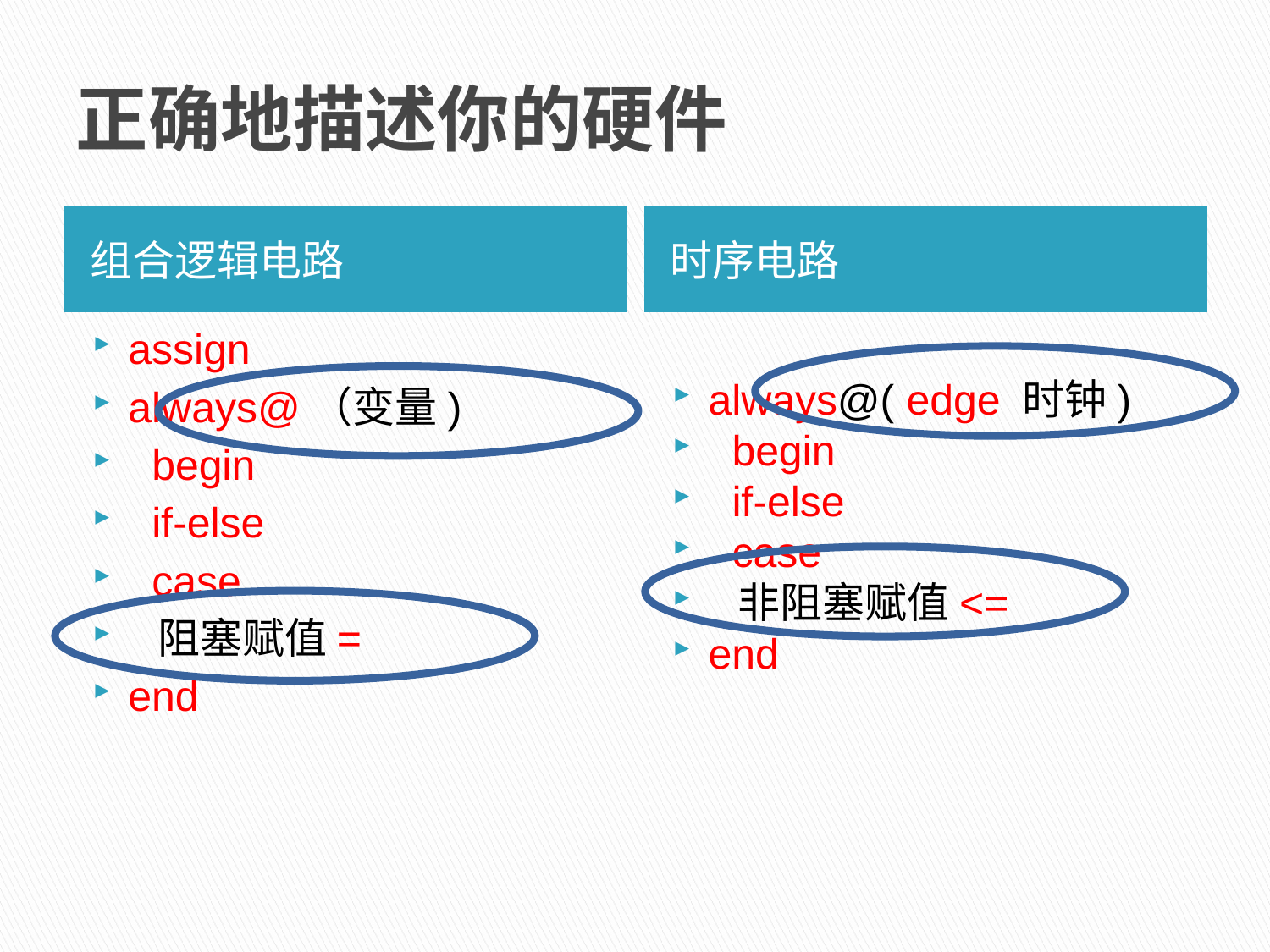

# 正确地描述你的硬件
组合逻辑电路
时序电路
assign
always@（变量)
  begin
  if-else
  case
  阻塞赋值=
end

always@( edge 时钟)
  begin
  if-else
  case
  非阻塞赋值<=
end